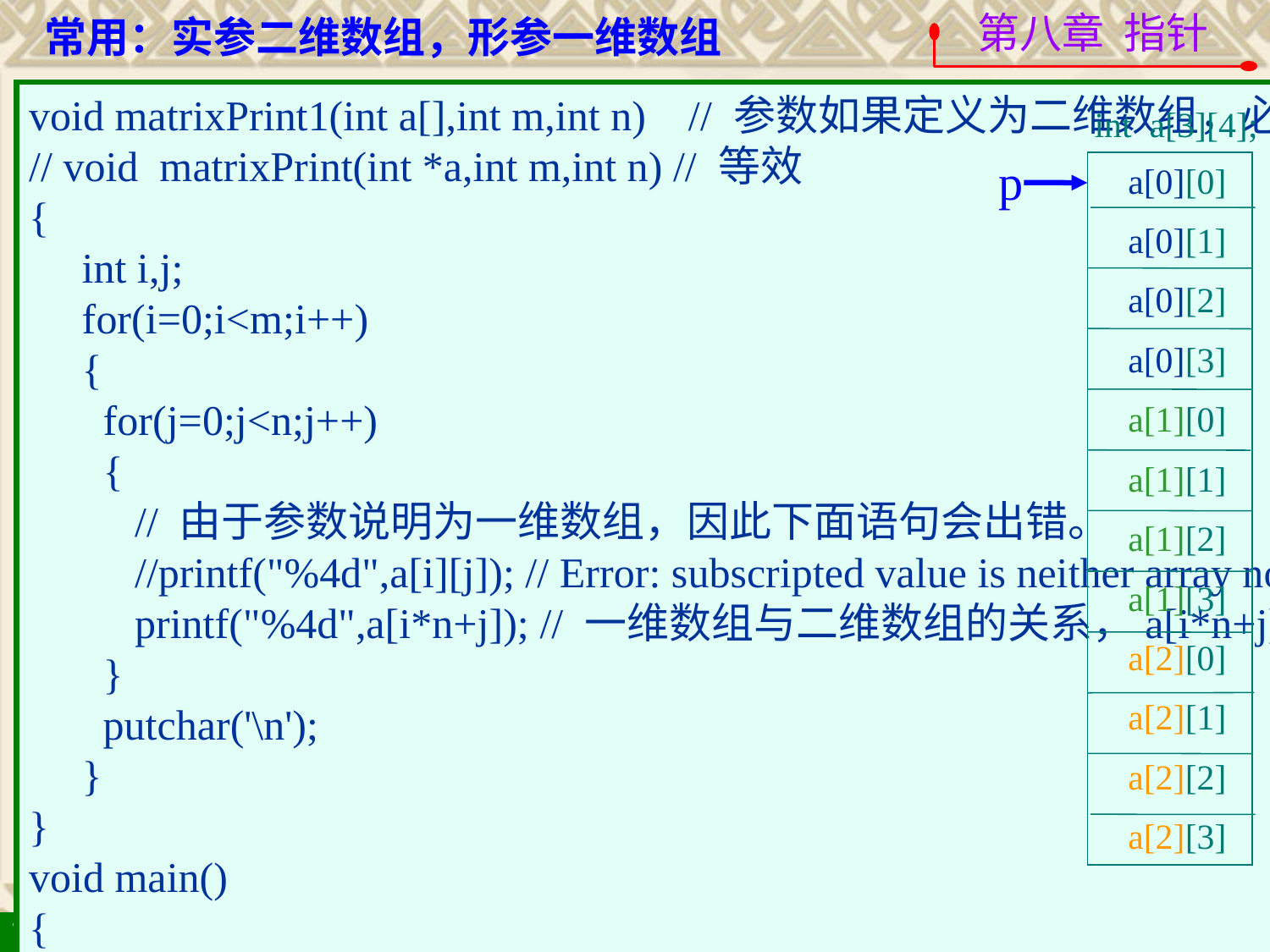

第八章  指针

常用：实参二维数组，形参一维数组
void matrixPrint1(int a[],int m,int n)    // 参数如果定义为二维数组，必须以下标方式指明行数、列数，如a[3][3]或a[][3]不方便
// void  matrixPrint(int *a,int m,int n) // 等效
{
     int i,j;
     for(i=0;i<m;i++)
     {
       for(j=0;j<n;j++)
       {
          // 由于参数说明为一维数组，因此下面语句会出错。
          //printf("%4d",a[i][j]); // Error: subscripted value is neither array nor pointer
          printf("%4d",a[i*n+j]); // 一维数组与二维数组的关系，a[i*n+j]  --> a[i][j]
       }
       putchar('\n');
     }
}
void main()
{
    int a[3][4]={1,3,5,7,9,11,13,15,17,19,21,23};
    int *p;
    for(p=&a[0][0];p<&a[0][0]+12;p++)
   {   if((p-a[0])%4==0)   printf("\n");
	printf("%4d  ",*p);
    }
}
int  a[3][4];

a[0][0]

a[0][1]

a[0][2]

a[0][3]

a[1][0]

a[1][1]
a[1][2]

a[1][3]

a[2][0]

a[2][1]

a[2][2]

a[2][3]

p

39